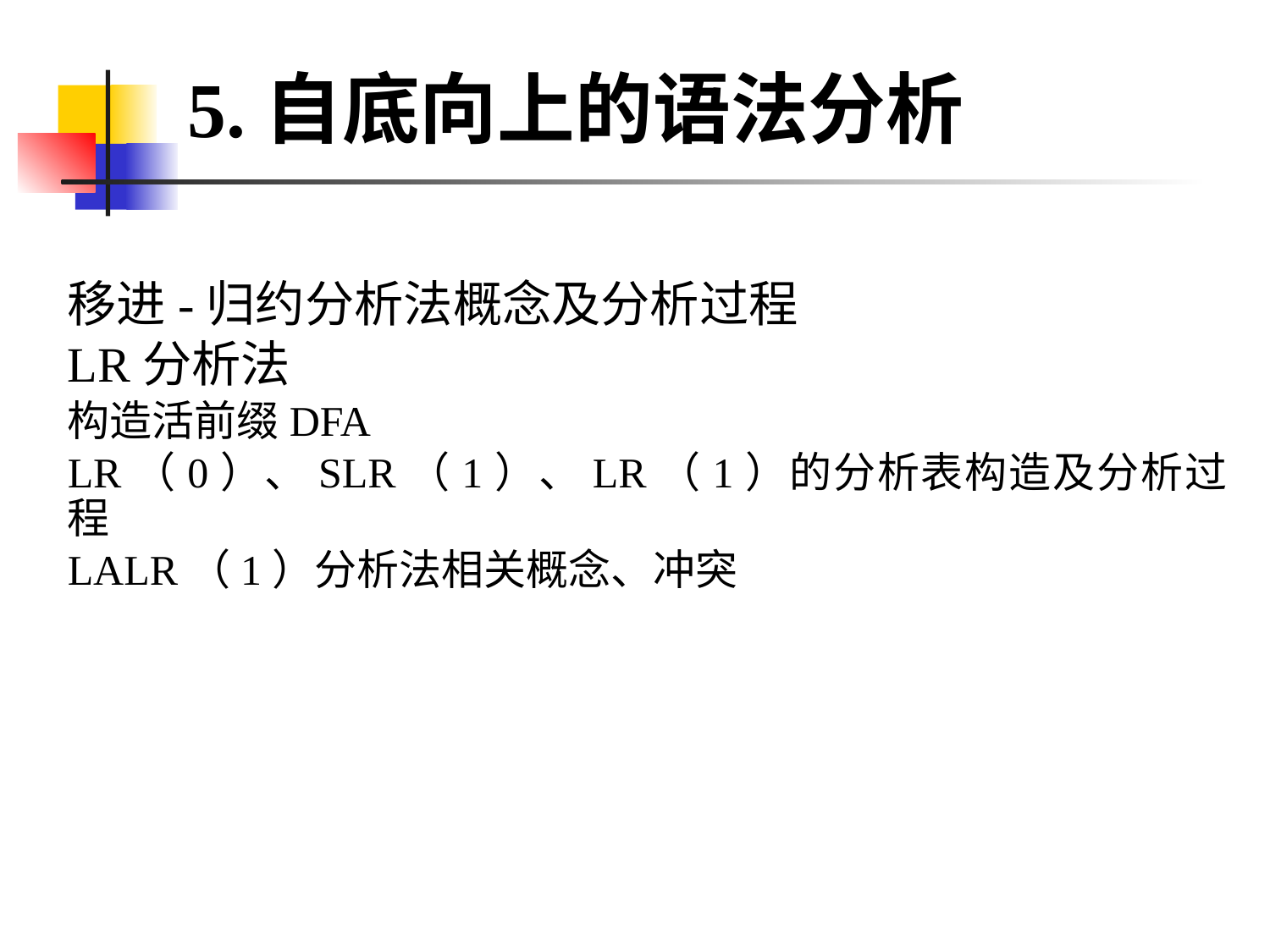

5.自底向上的语法分析

移进-归约分析法概念及分析过程
LR分析法
构造活前缀DFA
LR（0）、SLR（1）、LR（1）的分析表构造及分析过程
LALR（1）分析法相关概念、冲突

6